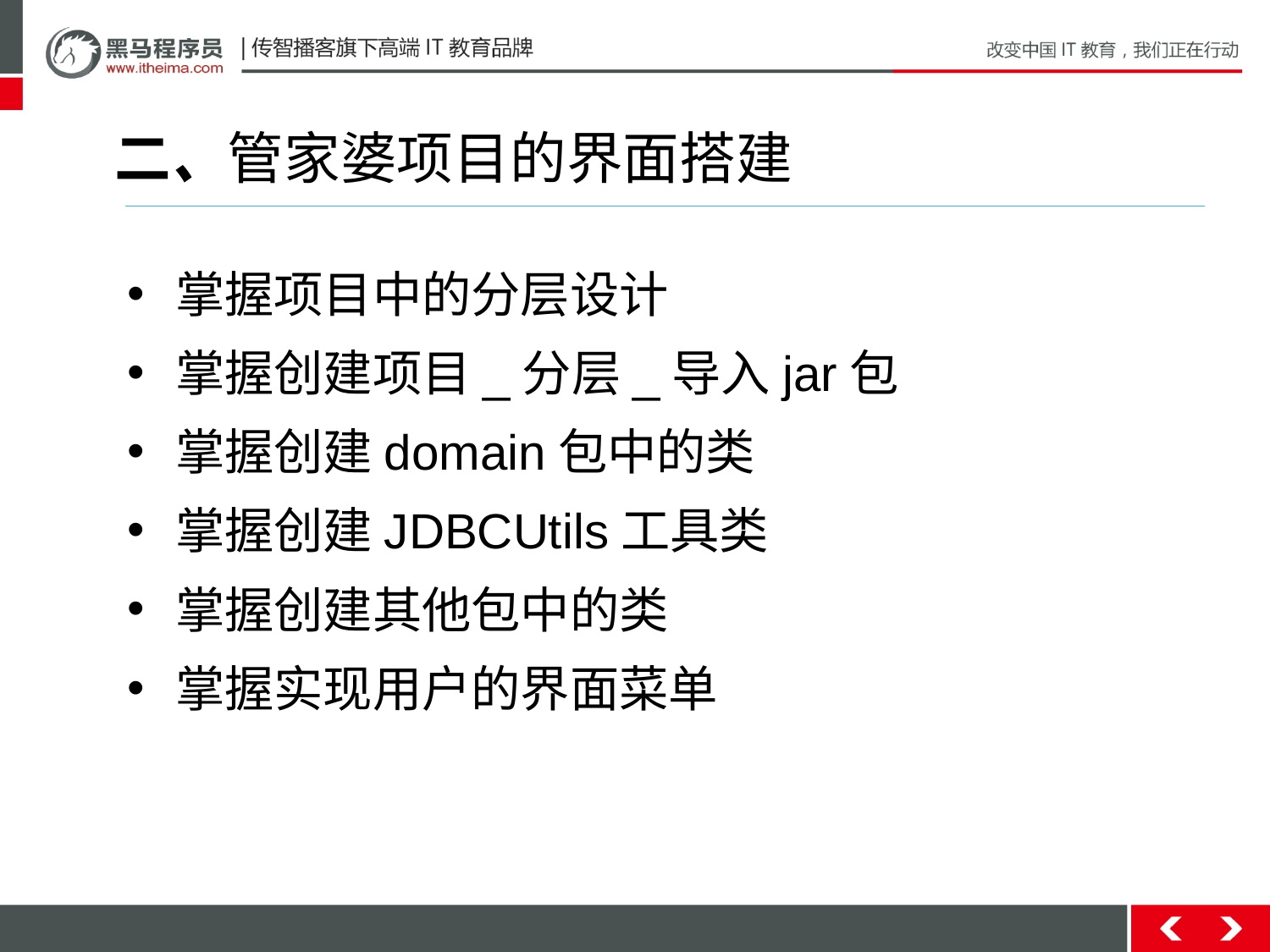

二、管家婆项目的界面搭建
掌握项目中的分层设计
掌握创建项目_分层_导入jar包
掌握创建domain包中的类
掌握创建JDBCUtils工具类
掌握创建其他包中的类
掌握实现用户的界面菜单